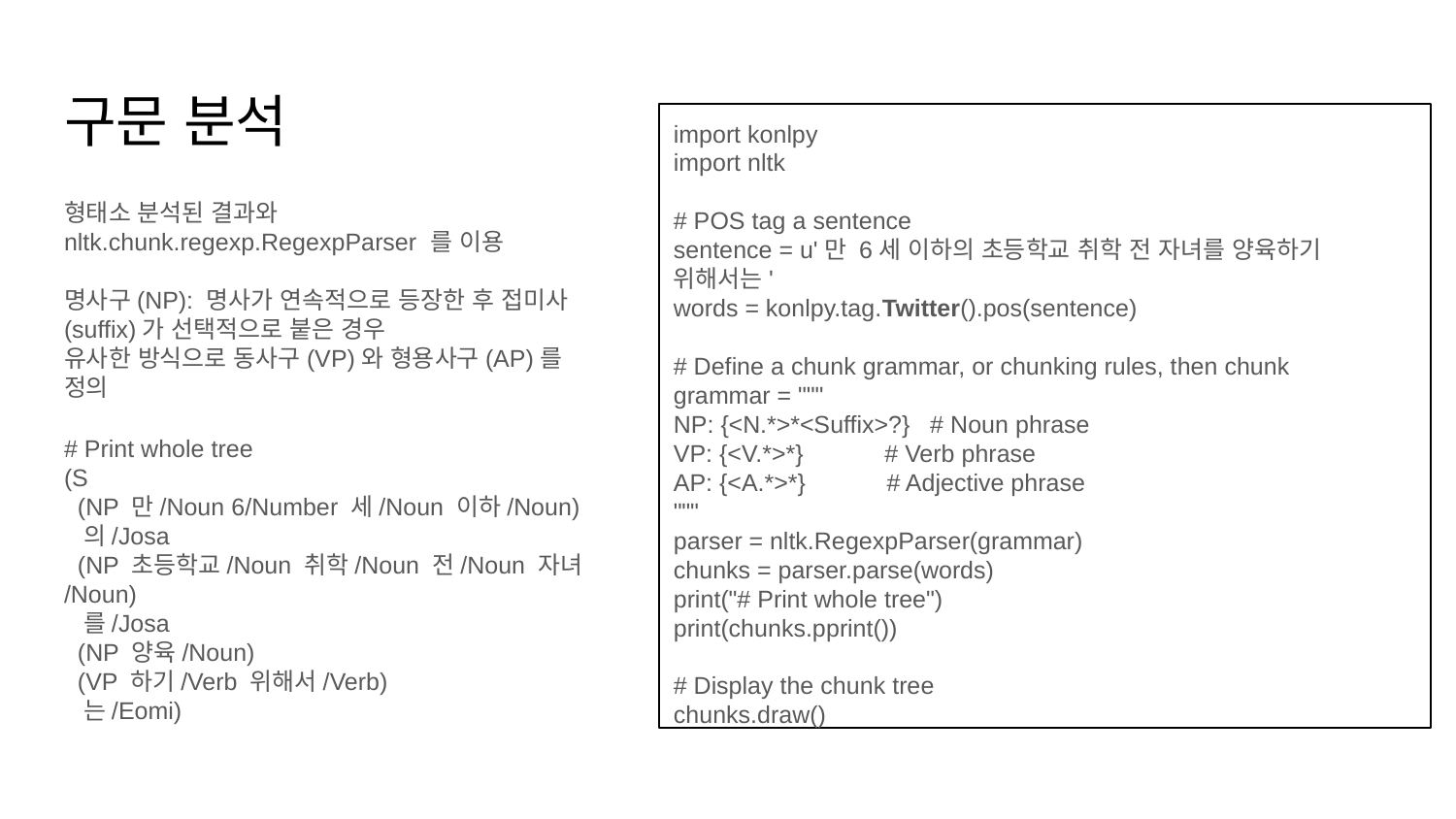

# 구문 분석
import konlpy
import nltk
# POS tag a sentence
sentence = u'만 6세 이하의 초등학교 취학 전 자녀를 양육하기 위해서는'
words = konlpy.tag.Twitter().pos(sentence)
# Define a chunk grammar, or chunking rules, then chunk
grammar = """
NP: {<N.*>*<Suffix>?}   # Noun phrase
VP: {<V.*>*}            # Verb phrase
AP: {<A.*>*}            # Adjective phrase
"""
parser = nltk.RegexpParser(grammar)
chunks = parser.parse(words)
print("# Print whole tree")
print(chunks.pprint())
# Display the chunk tree chunks.draw()
형태소 분석된 결과와 nltk.chunk.regexp.RegexpParser 를 이용

명사구(NP): 명사가 연속적으로 등장한 후 접미사(suffix)가 선택적으로 붙은 경우
유사한 방식으로 동사구(VP)와 형용사구(AP)를 정의
# Print whole tree (S (NP 만/Noun 6/Number 세/Noun 이하/Noun) 의/Josa (NP 초등학교/Noun 취학/Noun 전/Noun 자녀/Noun) 를/Josa (NP 양육/Noun) (VP 하기/Verb 위해서/Verb) 는/Eomi)